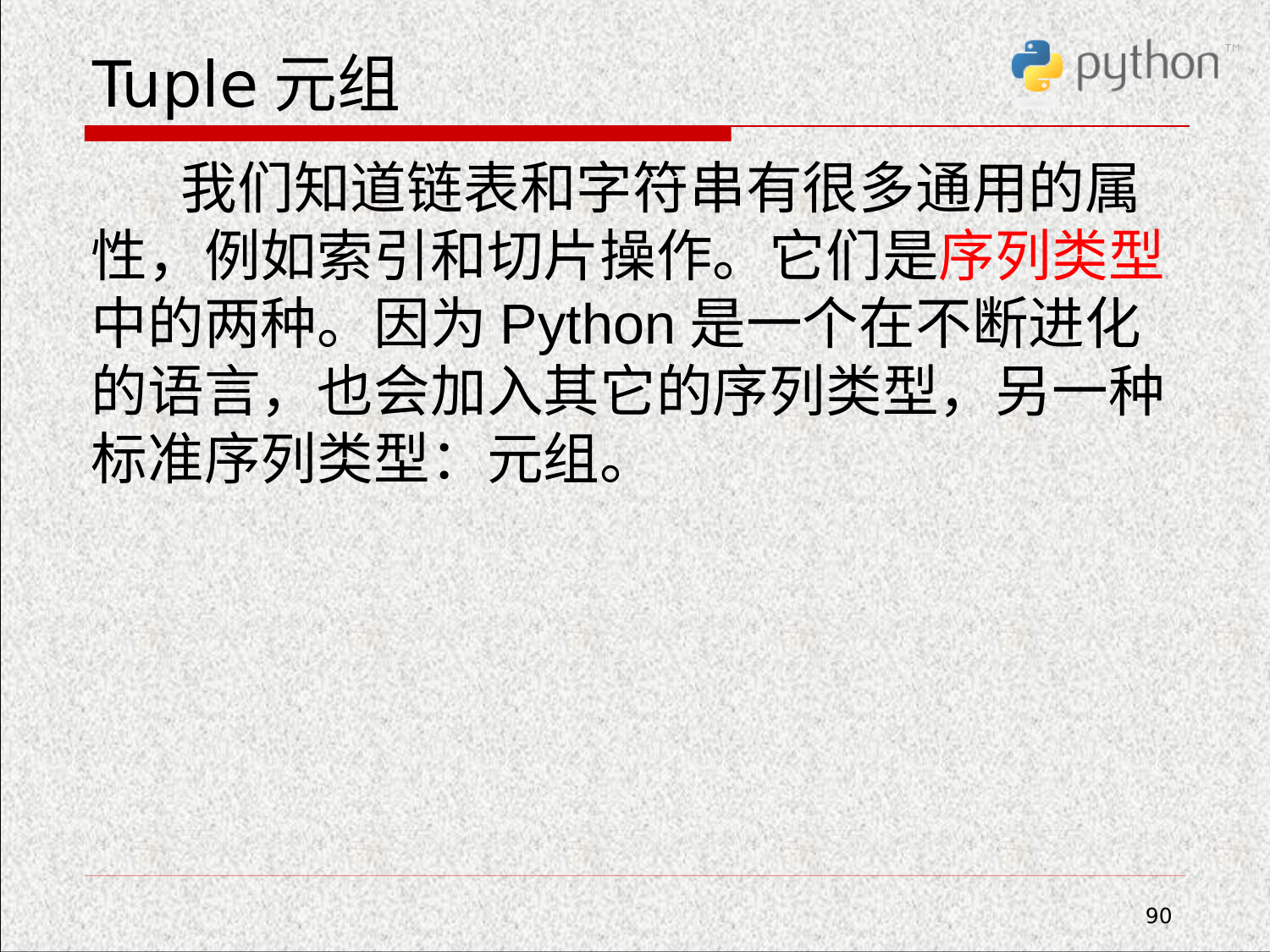

# Tuple元组
      我们知道链表和字符串有很多通用的属性，例如索引和切片操作。它们是序列类型中的两种。因为Python是一个在不断进化的语言，也会加入其它的序列类型，另一种标准序列类型：元组。

90